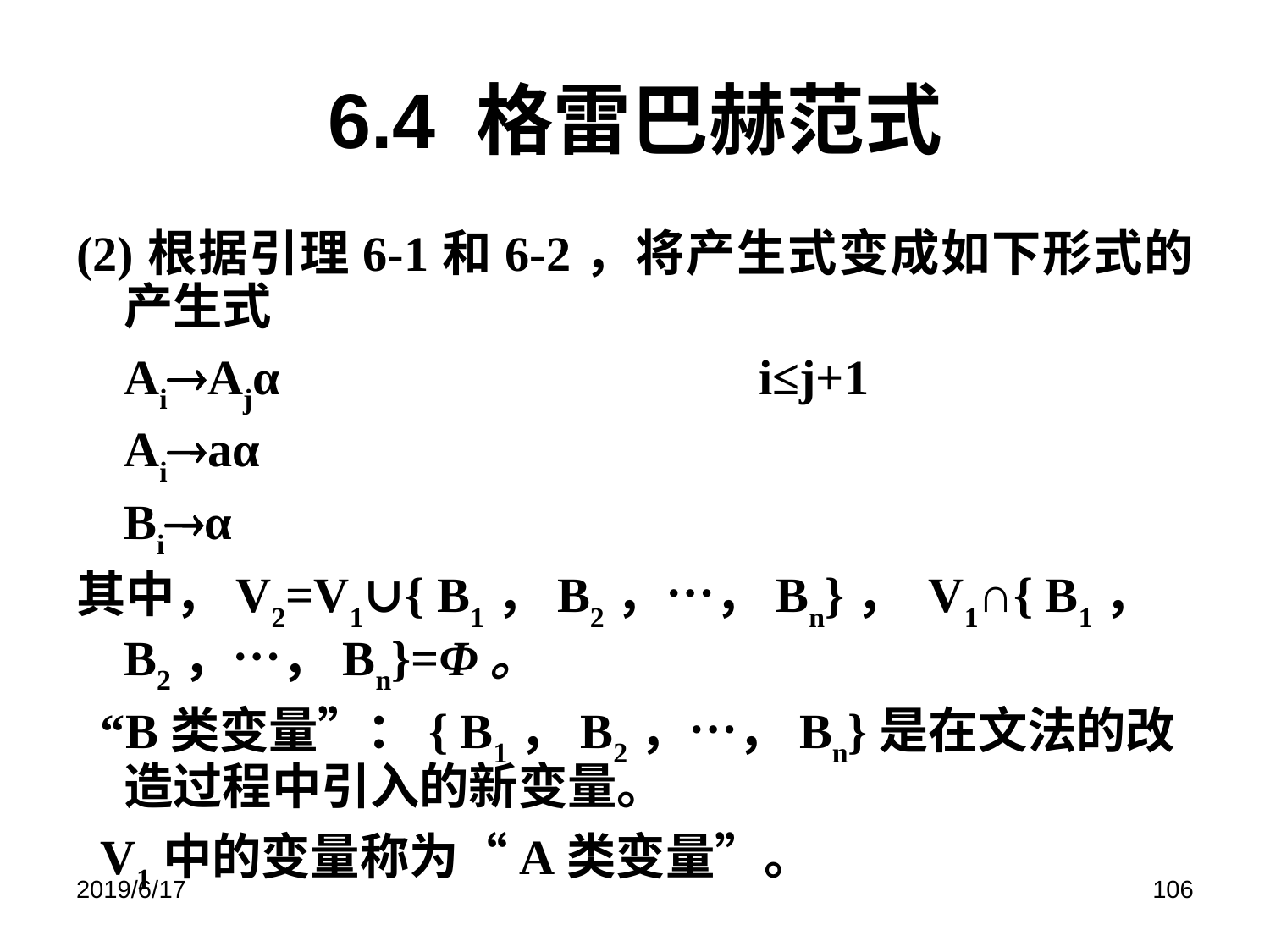

# 6.4 格雷巴赫范式
(2)根据引理6-1和6-2，将产生式变成如下形式的产生式
	Ai→Ajα				i≤j+1
	Ai→aα
	Bi→α
其中，V2=V1∪{ B1，B2，…，Bn}， V1∩{ B1，B2，…，Bn}=Φ。
  “B类变量”：{ B1，B2，…，Bn}是在文法的改造过程中引入的新变量。
  V1中的变量称为“A类变量”。
2019/6/17
106